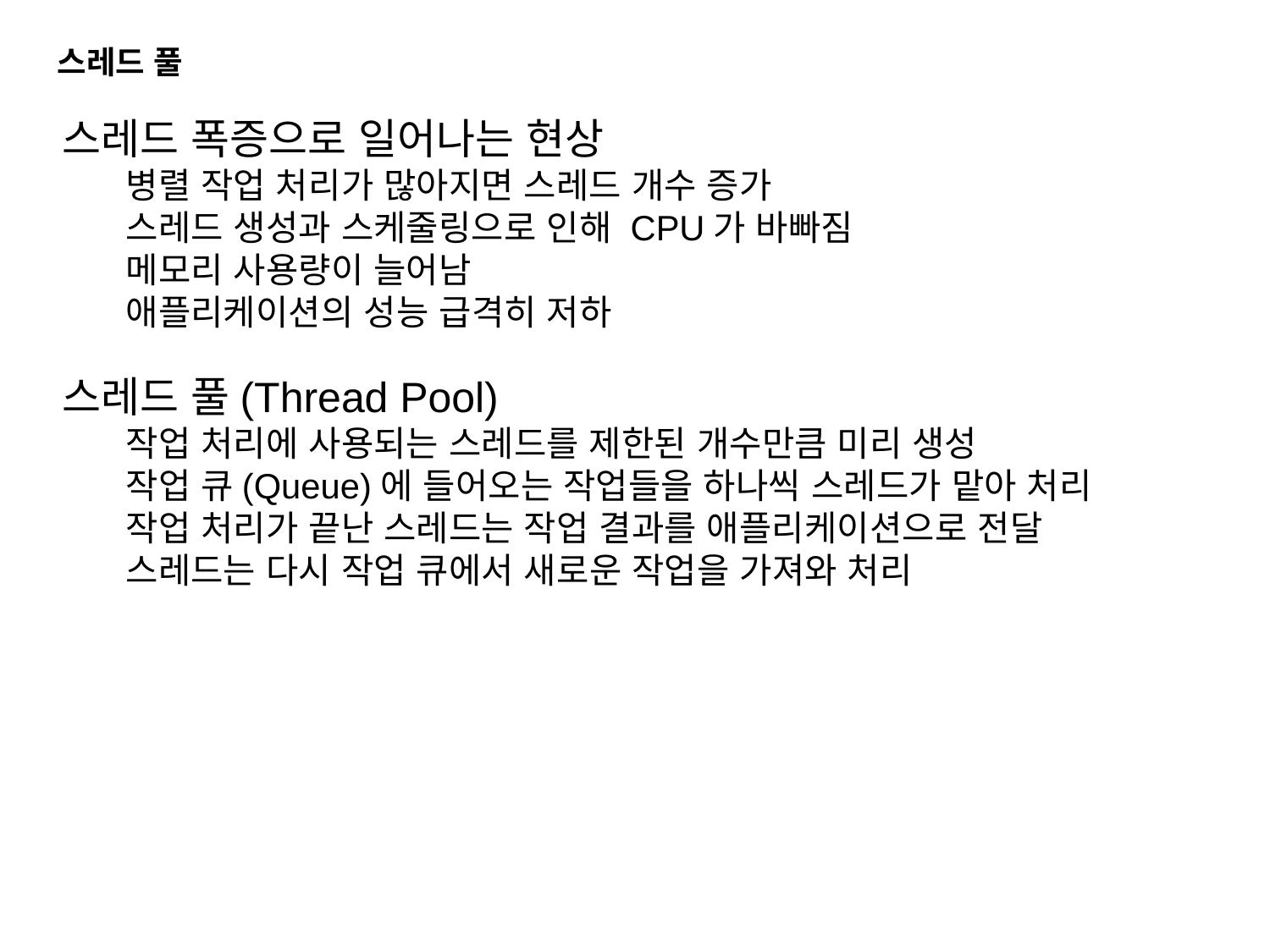

스레드 풀
스레드 폭증으로 일어나는 현상
병렬 작업 처리가 많아지면 스레드 개수 증가
스레드 생성과 스케줄링으로 인해 CPU가 바빠짐
메모리 사용량이 늘어남
애플리케이션의 성능 급격히 저하

스레드 풀(Thread Pool)
작업 처리에 사용되는 스레드를 제한된 개수만큼 미리 생성
작업 큐(Queue)에 들어오는 작업들을 하나씩 스레드가 맡아 처리
작업 처리가 끝난 스레드는 작업 결과를 애플리케이션으로 전달
스레드는 다시 작업 큐에서 새로운 작업을 가져와 처리